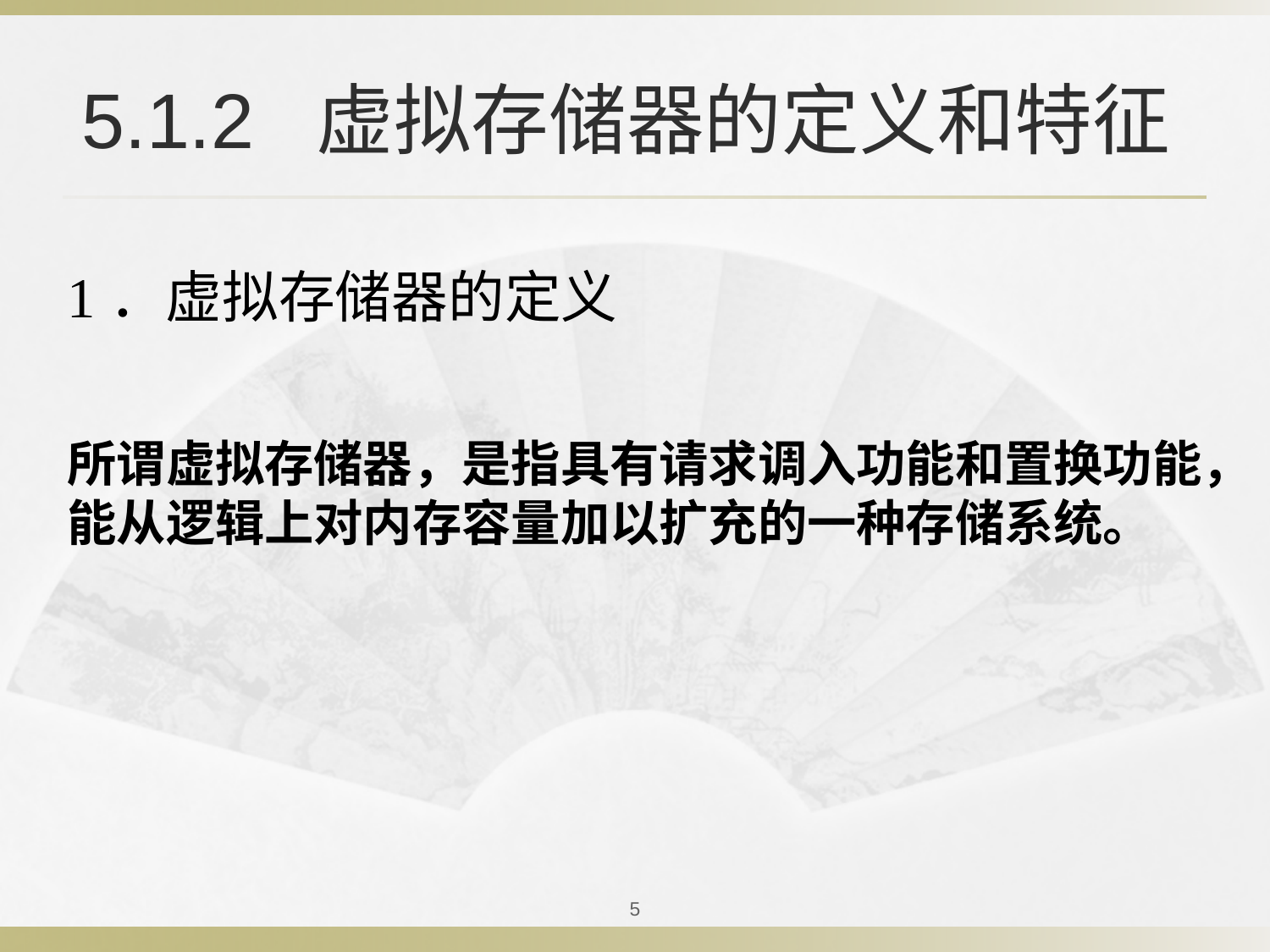

5.1.2  虚拟存储器的定义和特征
# 1．虚拟存储器的定义
所谓虚拟存储器，是指具有请求调入功能和置换功能，能从逻辑上对内存容量加以扩充的一种存储系统。
5